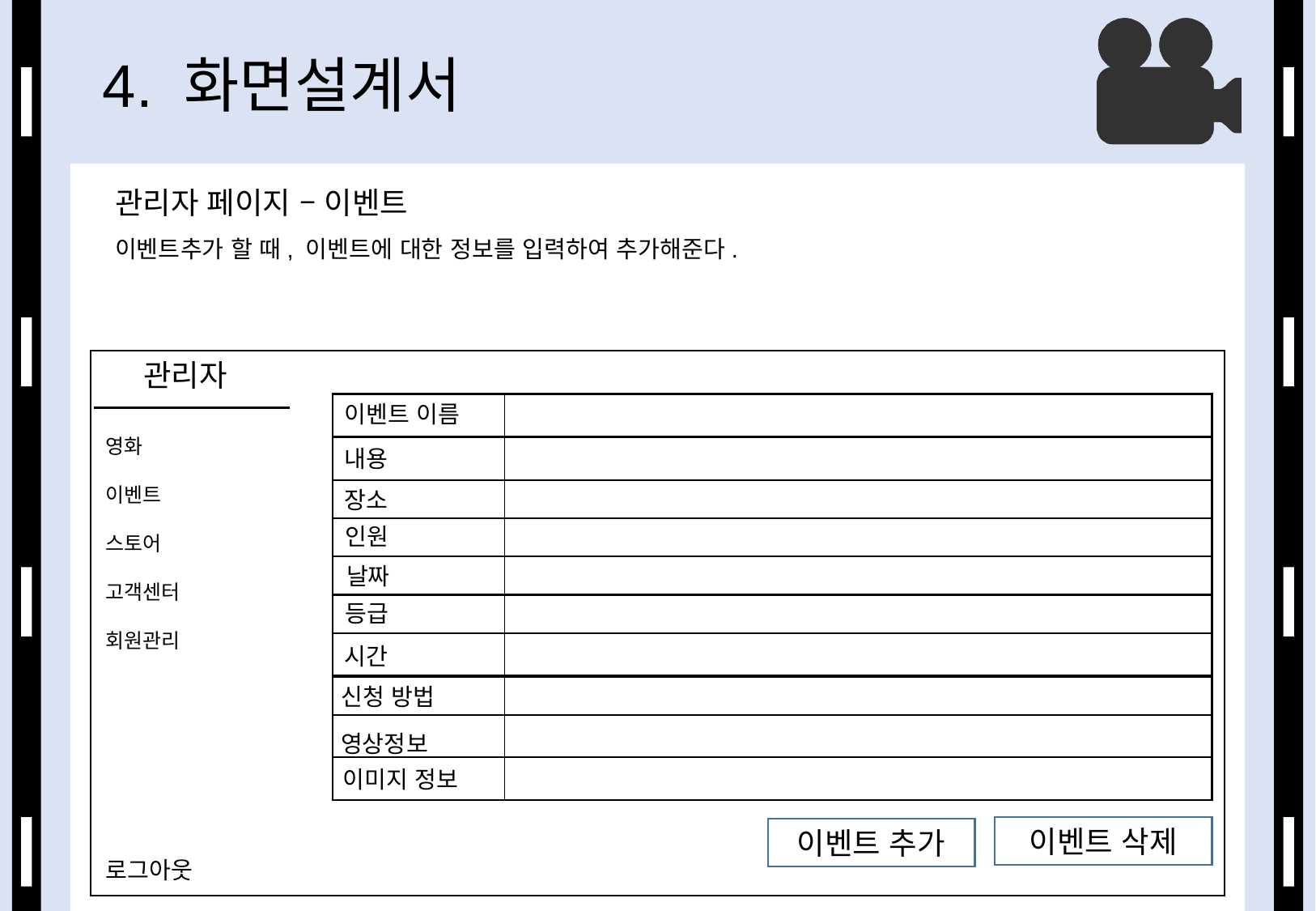

# 4. 화면설계서

관리자 페이지 – 이벤트
이벤트추가 할 때, 이벤트에 대한 정보를 입력하여 추가해준다.

    관리자
이벤트 이름

영화

이벤트

스토어

고객센터

회원관리

내용
장소

인원

날짜

등급

시간
신청 방법

영
영상정보

이미지 정보
이벤트 삭제
이벤트 추가
로그아웃